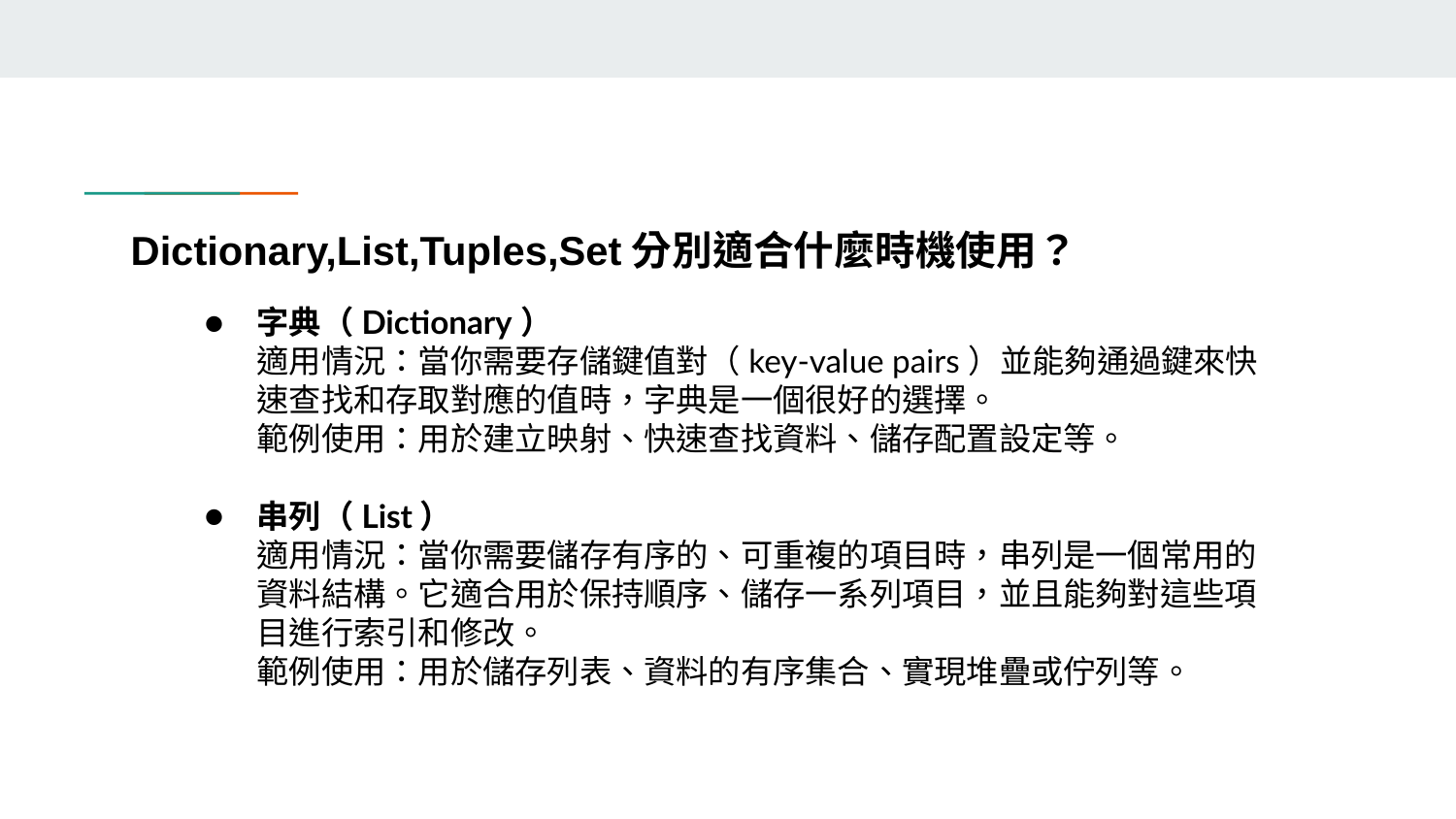

# Dictionary,List,Tuples,Set分別適合什麼時機使用？
字典（Dictionary）
適用情況：當你需要存儲鍵值對（key-value pairs）並能夠通過鍵來快速查找和存取對應的值時，字典是一個很好的選擇。
範例使用：用於建立映射、快速查找資料、儲存配置設定等。

串列（List）
適用情況：當你需要儲存有序的、可重複的項目時，串列是一個常用的資料結構。它適合用於保持順序、儲存一系列項目，並且能夠對這些項目進行索引和修改。
範例使用：用於儲存列表、資料的有序集合、實現堆疊或佇列等。